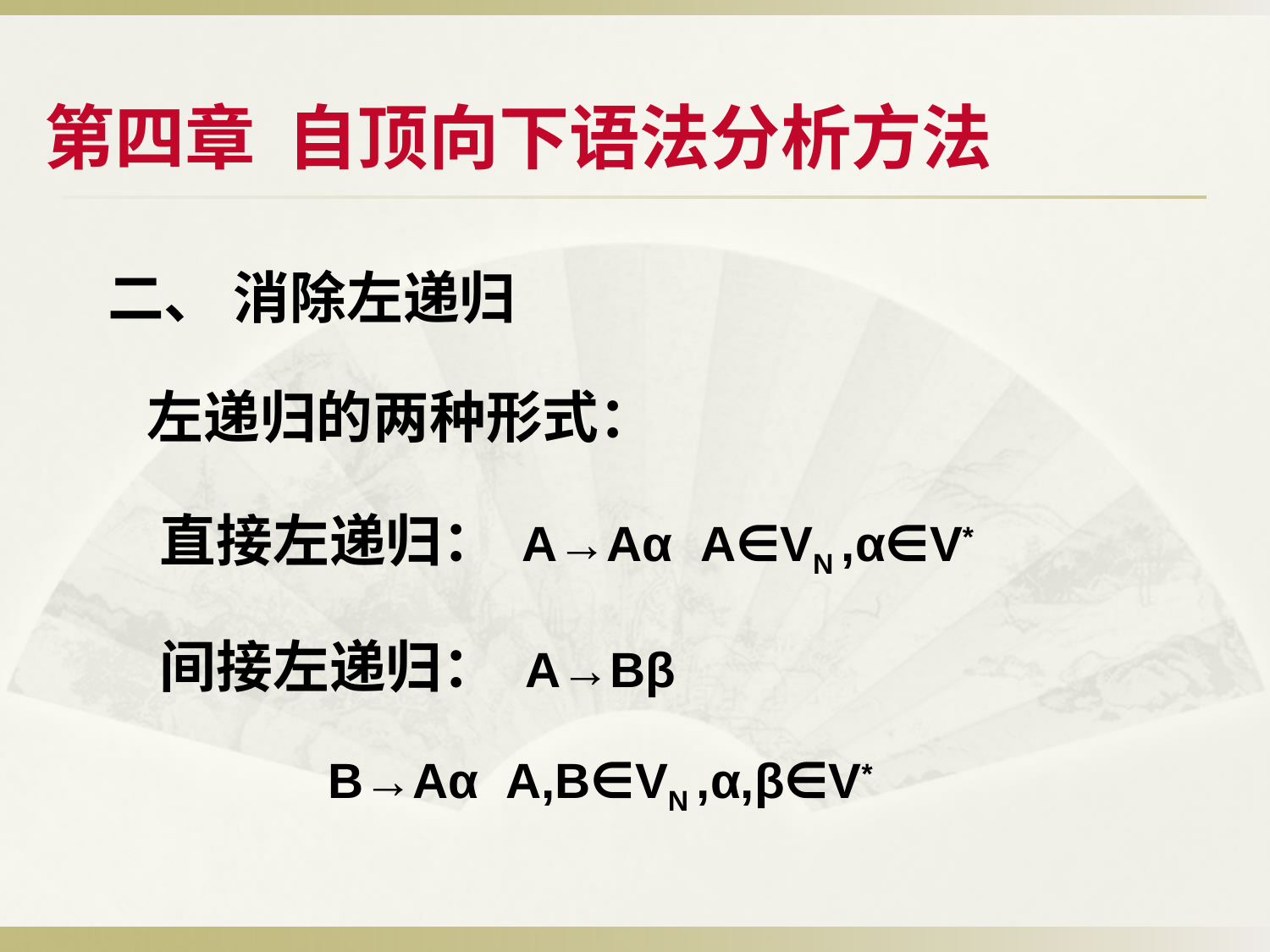

第四章  自顶向下语法分析方法
二、 消除左递归
  左递归的两种形式：
   直接左递归： A→Aα  A∈VN ,α∈V*
   间接左递归： A→Bβ
                B→Aα  A,B∈VN ,α,β∈V*